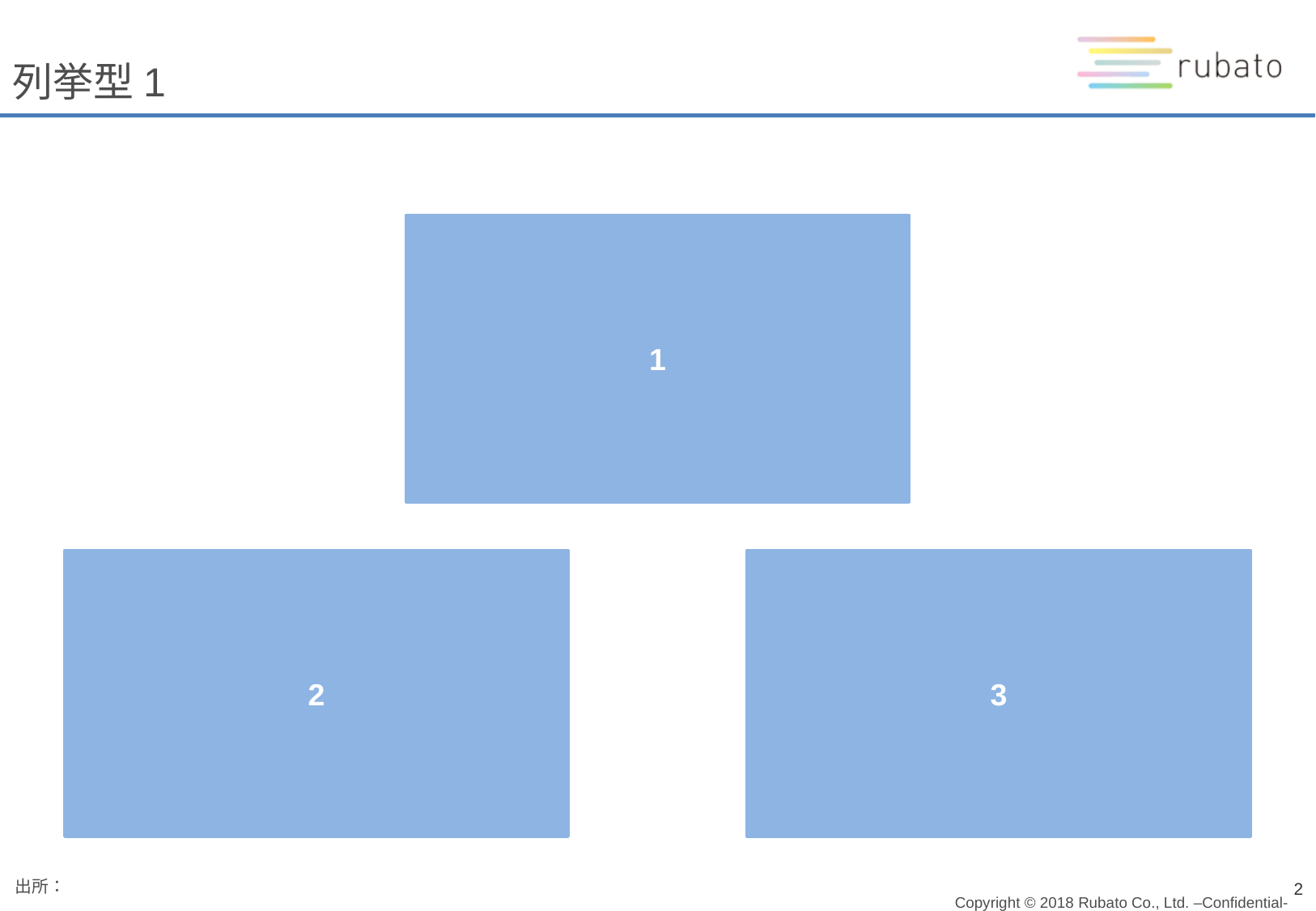

# 列挙型1

1
2
3
出所：
2